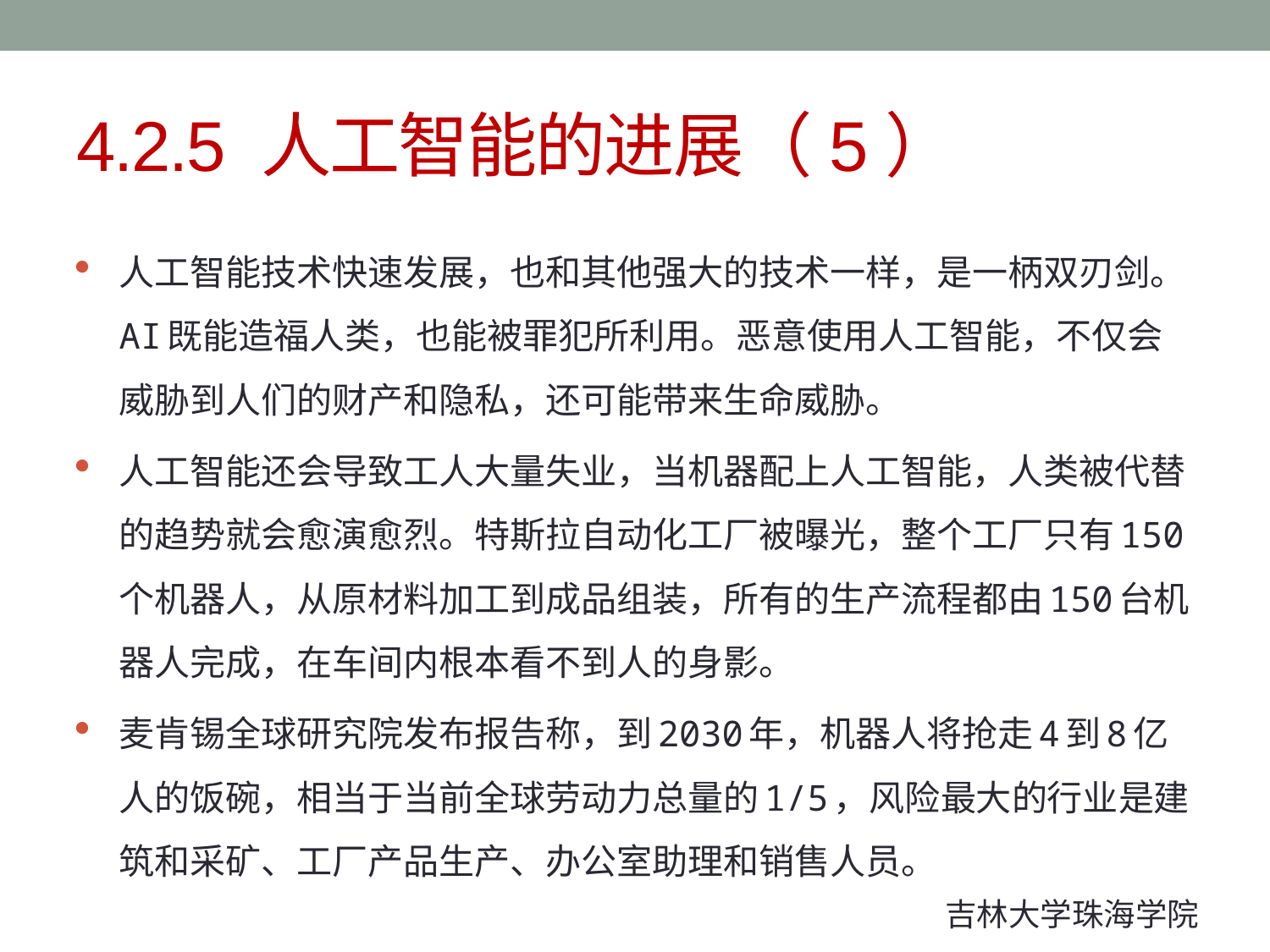

# 4.2.5 人工智能的进展（5）
人工智能技术快速发展，也和其他强大的技术一样，是一柄双刃剑。AI既能造福人类，也能被罪犯所利用。恶意使用人工智能，不仅会威胁到人们的财产和隐私，还可能带来生命威胁。
人工智能还会导致工人大量失业，当机器配上人工智能，人类被代替的趋势就会愈演愈烈。特斯拉自动化工厂被曝光，整个工厂只有150个机器人，从原材料加工到成品组装，所有的生产流程都由150台机器人完成，在车间内根本看不到人的身影。
麦肯锡全球研究院发布报告称，到2030年，机器人将抢走4到8亿人的饭碗，相当于当前全球劳动力总量的1/5，风险最大的行业是建筑和采矿、工厂产品生产、办公室助理和销售人员。